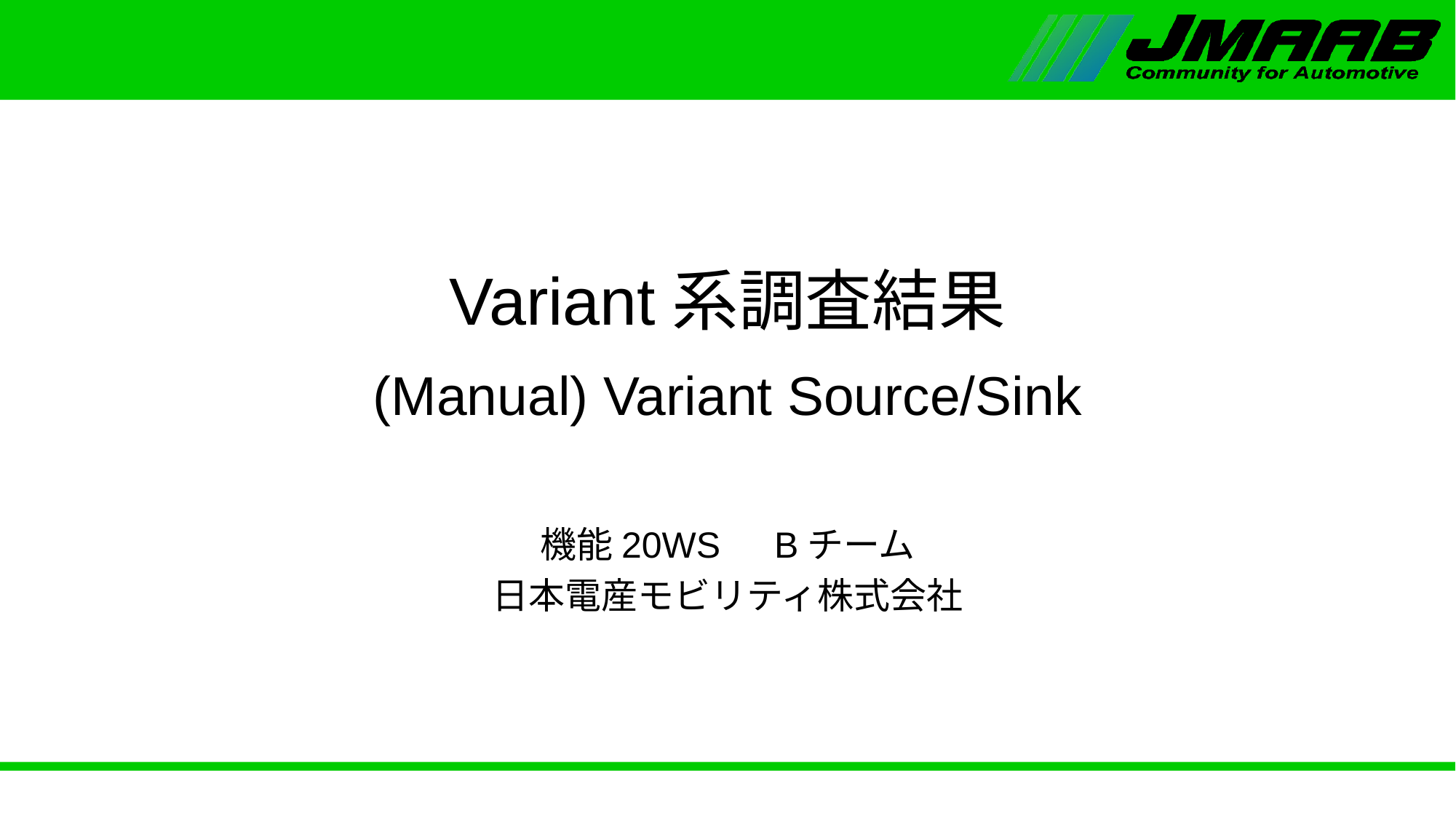

# Variant系調査結果 (Manual) Variant Source/Sink
機能20WS　Bチーム
日本電産モビリティ株式会社